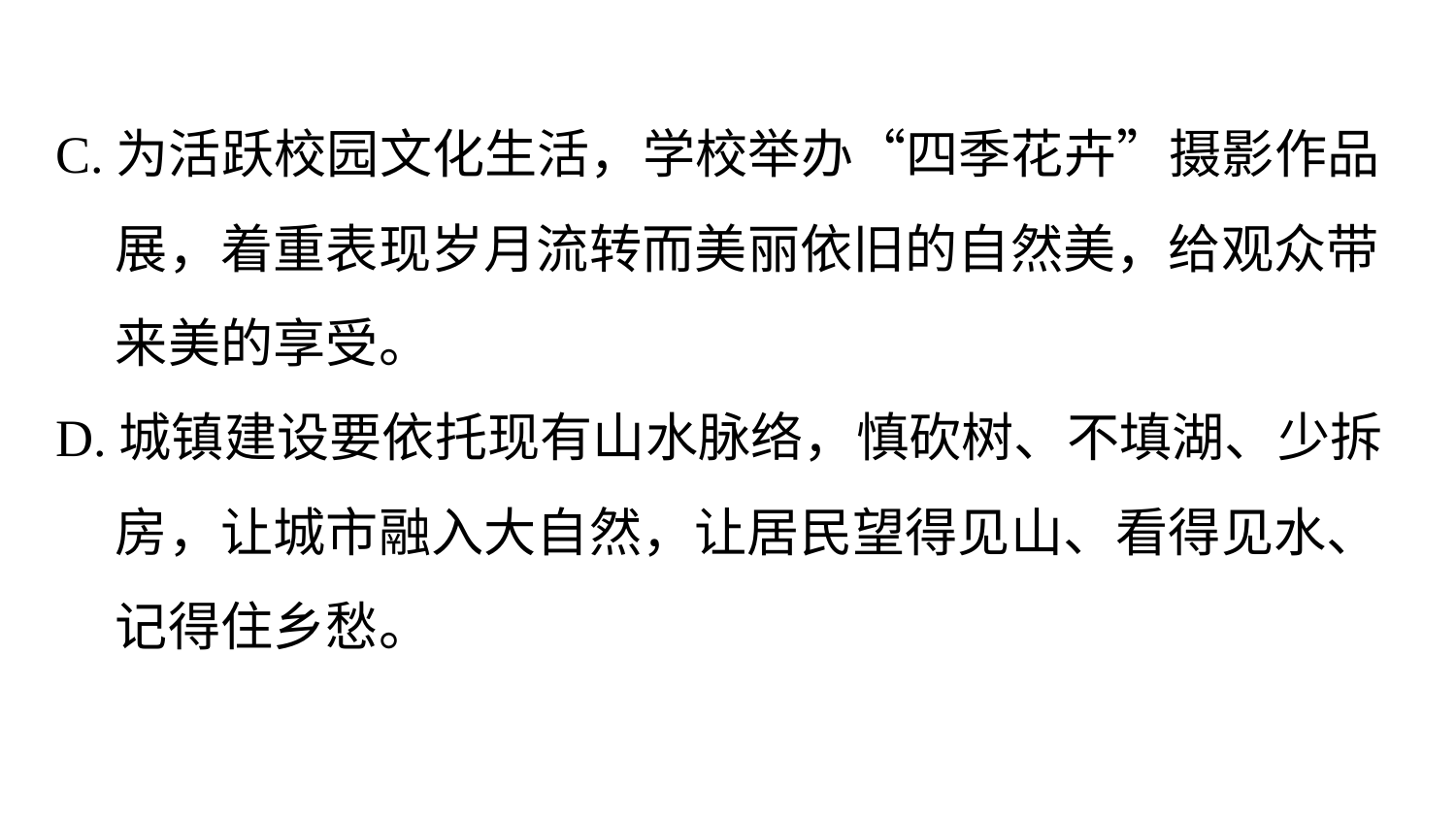

C.为活跃校园文化生活，学校举办“四季花卉”摄影作品
    展，着重表现岁月流转而美丽依旧的自然美，给观众带
    来美的享受。
D.城镇建设要依托现有山水脉络，慎砍树、不填湖、少拆
    房，让城市融入大自然，让居民望得见山、看得见水、
    记得住乡愁。